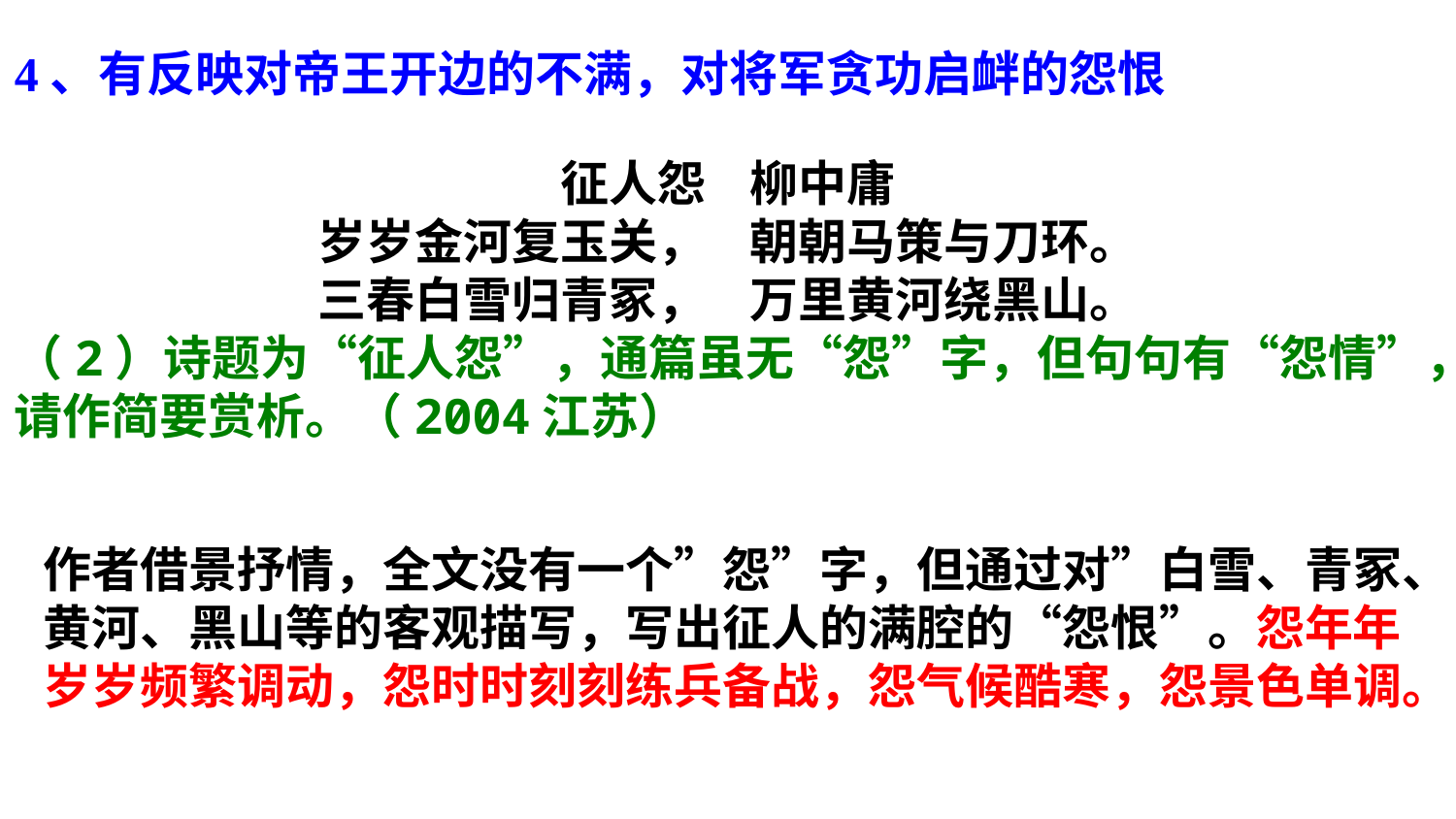

4、有反映对帝王开边的不满，对将军贪功启衅的怨恨
征人怨    柳中庸
岁岁金河复玉关，    朝朝马策与刀环。
三春白雪归青冢，    万里黄河绕黑山。
（2）诗题为“征人怨”，通篇虽无“怨”字，但句句有“怨情”，请作简要赏析。（2004江苏）

作者借景抒情，全文没有一个”怨”字，但通过对”白雪、青冢、黄河、黑山等的客观描写，写出征人的满腔的“怨恨”。怨年年岁岁频繁调动，怨时时刻刻练兵备战，怨气候酷寒，怨景色单调。